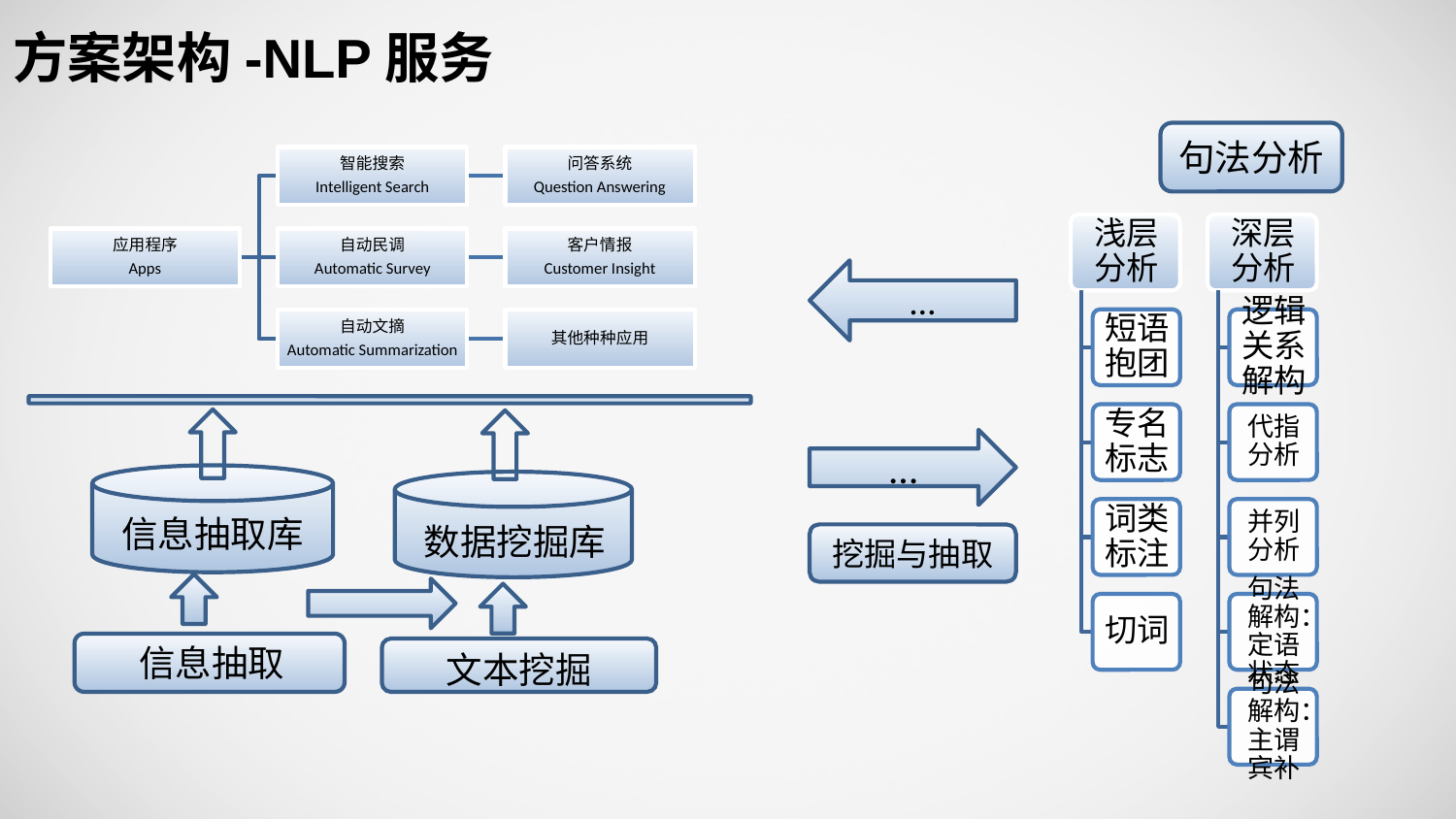

方案架构-NLP服务
应用程序
Apps
智能搜索
Intelligent Search
问答系统
Question Answering
自动民调
Automatic Survey
客户情报
Customer Insight
自动文摘
Automatic Summarization
其他种种应用
句法分析
浅层分析
短语抱团
专名标志
词类标注
切词
深层分析
逻辑关系解构
代指分析
并列分析
句法解构：定语状态
句法解构：主谓宾补
…

…

信息抽取库
数据挖掘库
挖掘与抽取

信息抽取

文本挖掘